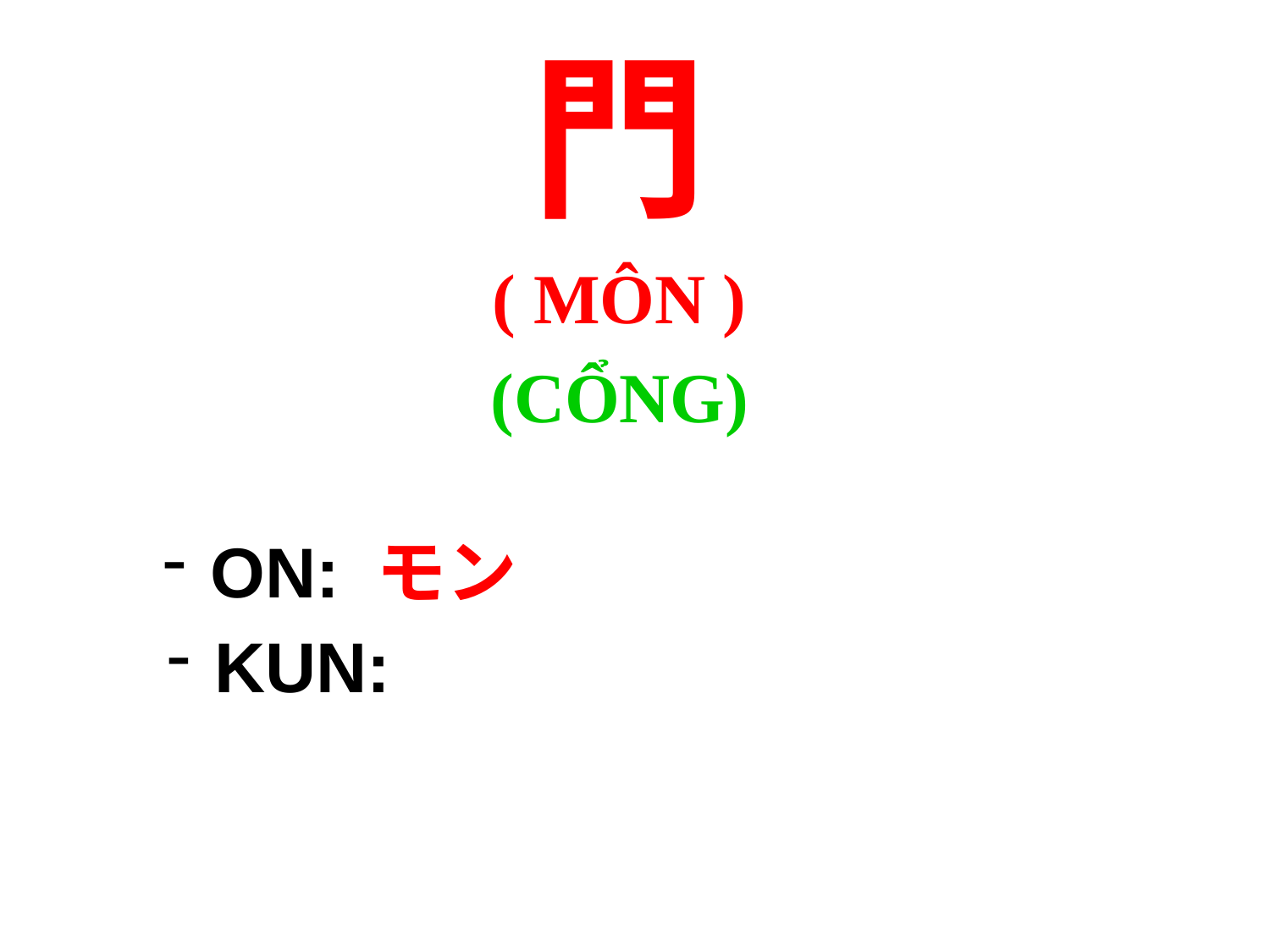

門
( MÔN )
(CỔNG)

ON: モン

KUN: